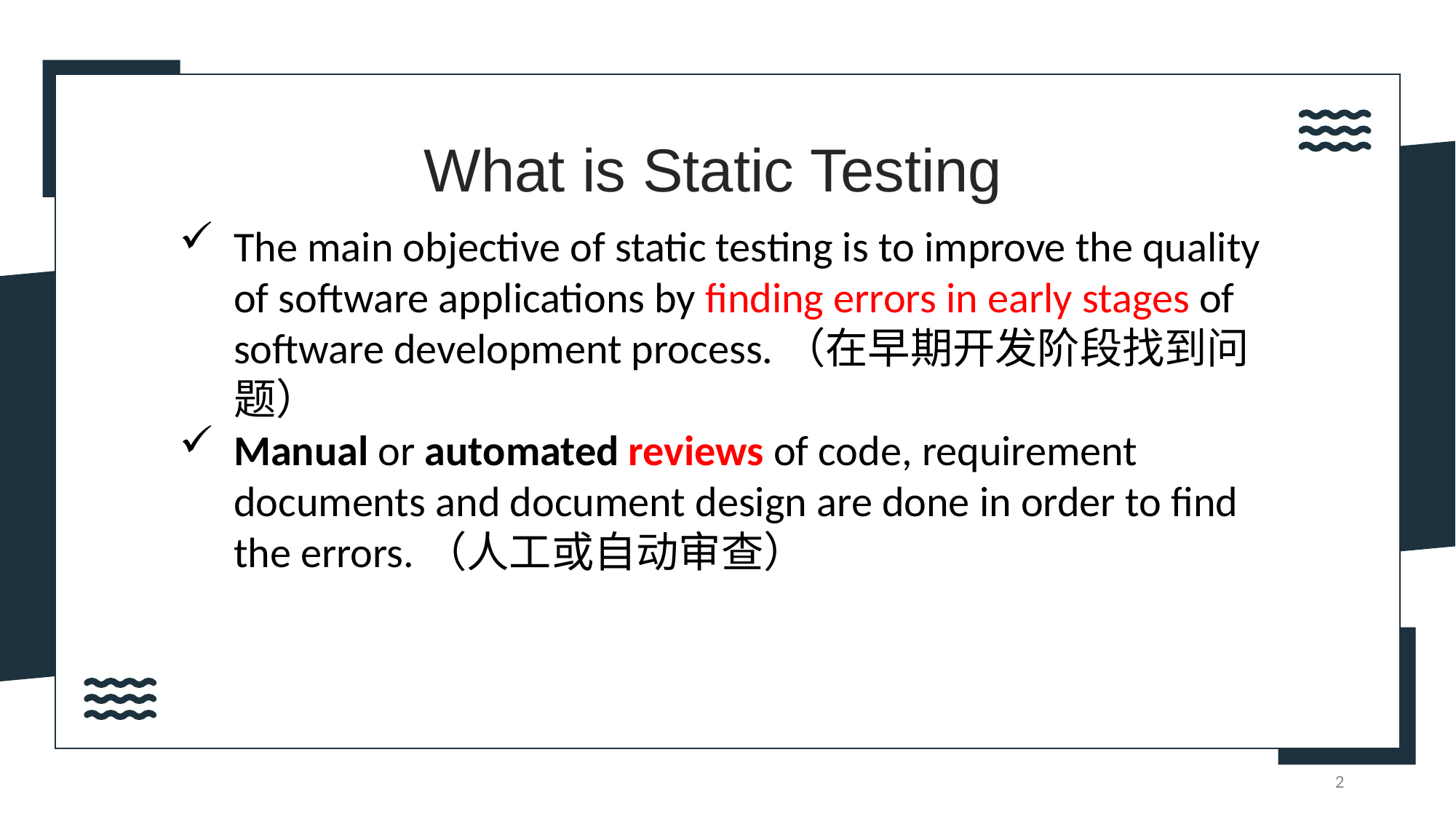

What is Static Testing
The main objective of static testing is to improve the quality of software applications by finding errors in early stages of software development process.（在早期开发阶段找到问题）
Manual or automated reviews of code, requirement documents and document design are done in order to find the errors.（人工或自动审查）

2